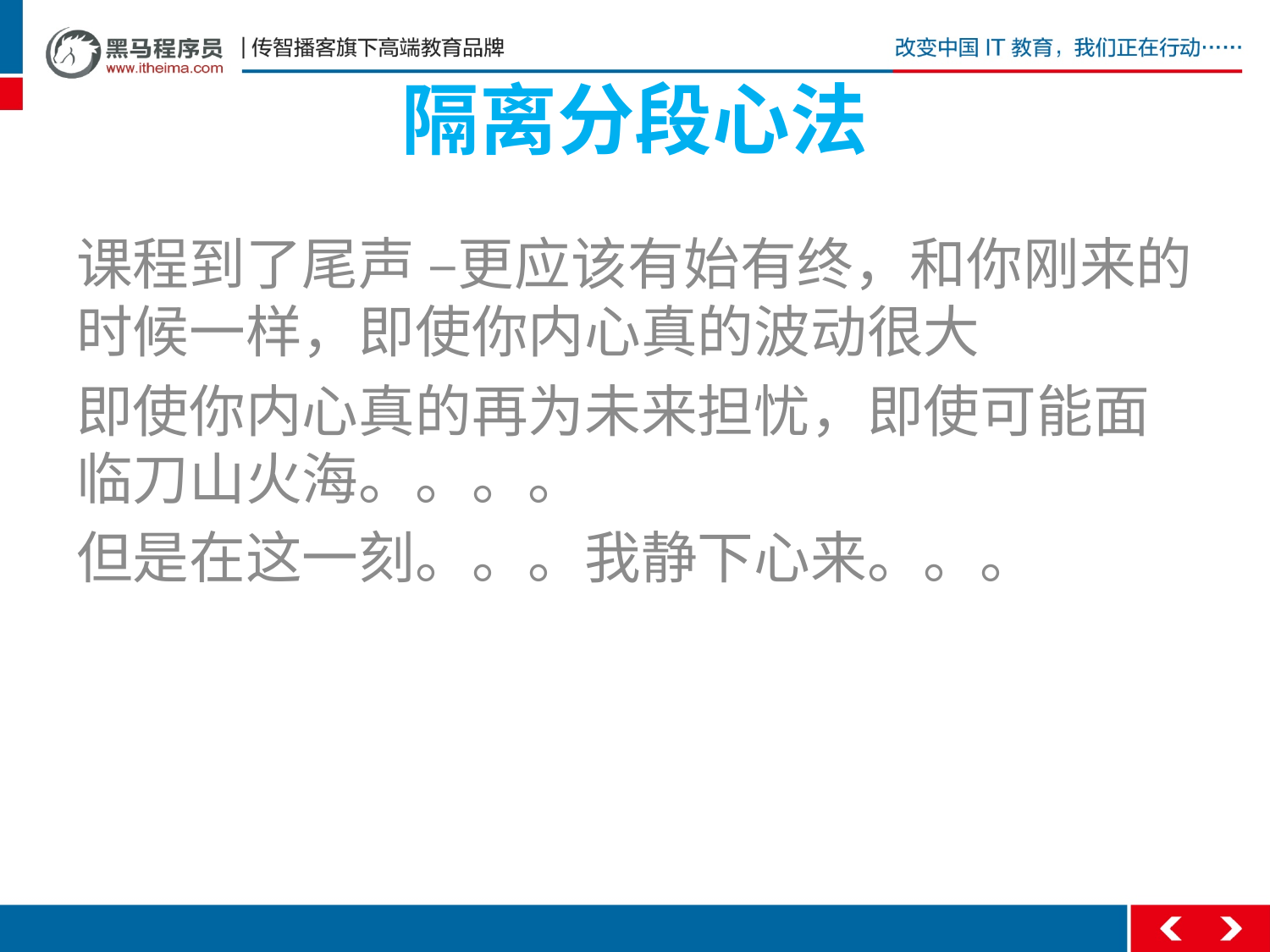

# 隔离分段心法
课程到了尾声 –更应该有始有终，和你刚来的时候一样，即使你内心真的波动很大
即使你内心真的再为未来担忧，即使可能面临刀山火海。。。。
但是在这一刻。。。我静下心来。。。